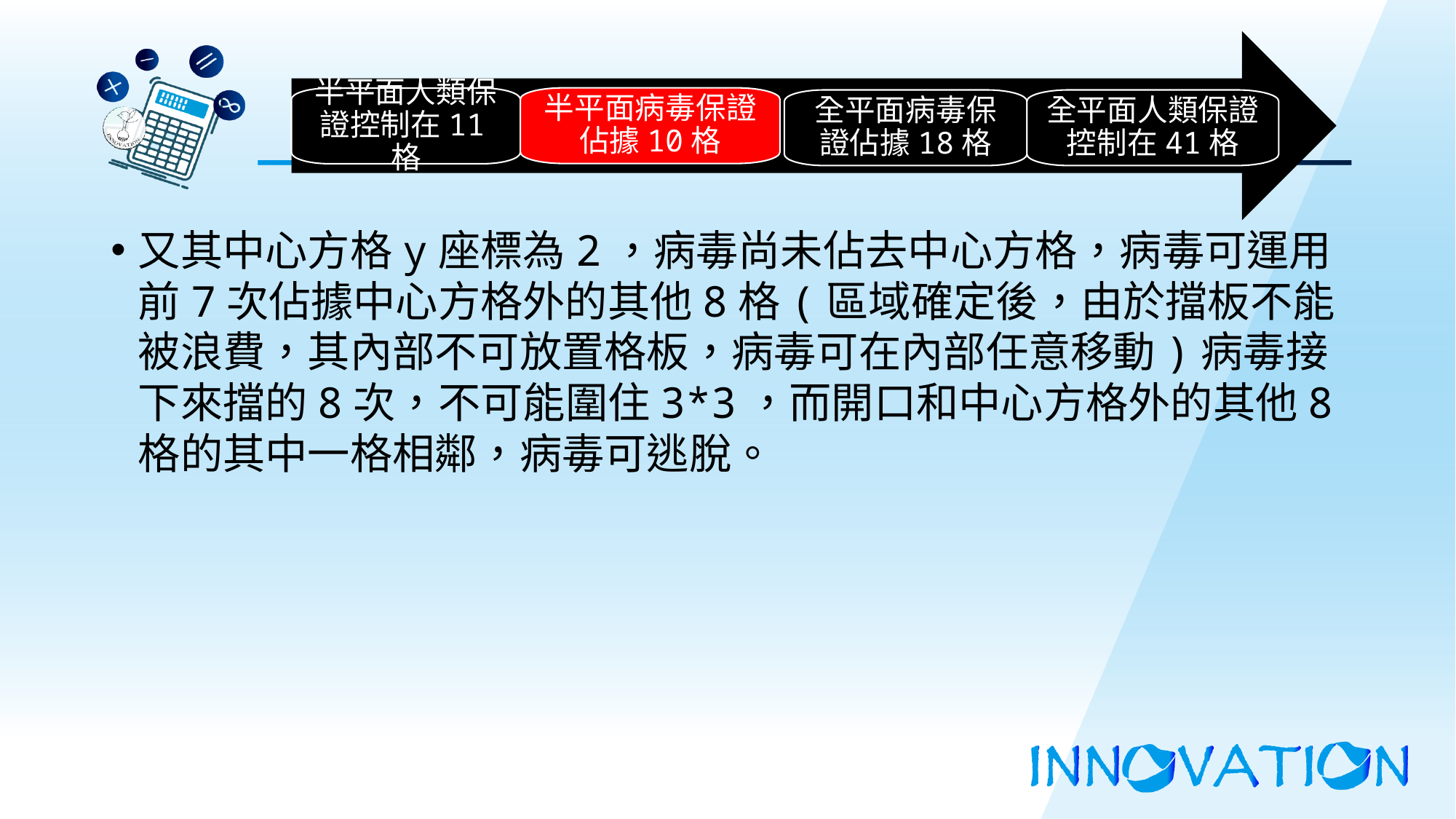

半平面病毒保證佔據10格
半平面人類保證控制在11格
全平面病毒保證佔據18格
全平面人類保證控制在41格
又其中心方格y座標為2，病毒尚未佔去中心方格，病毒可運用前7次佔據中心方格外的其他8格(區域確定後，由於擋板不能被浪費，其內部不可放置格板，病毒可在內部任意移動)病毒接下來擋的8次，不可能圍住3*3，而開口和中心方格外的其他8格的其中一格相鄰，病毒可逃脫。